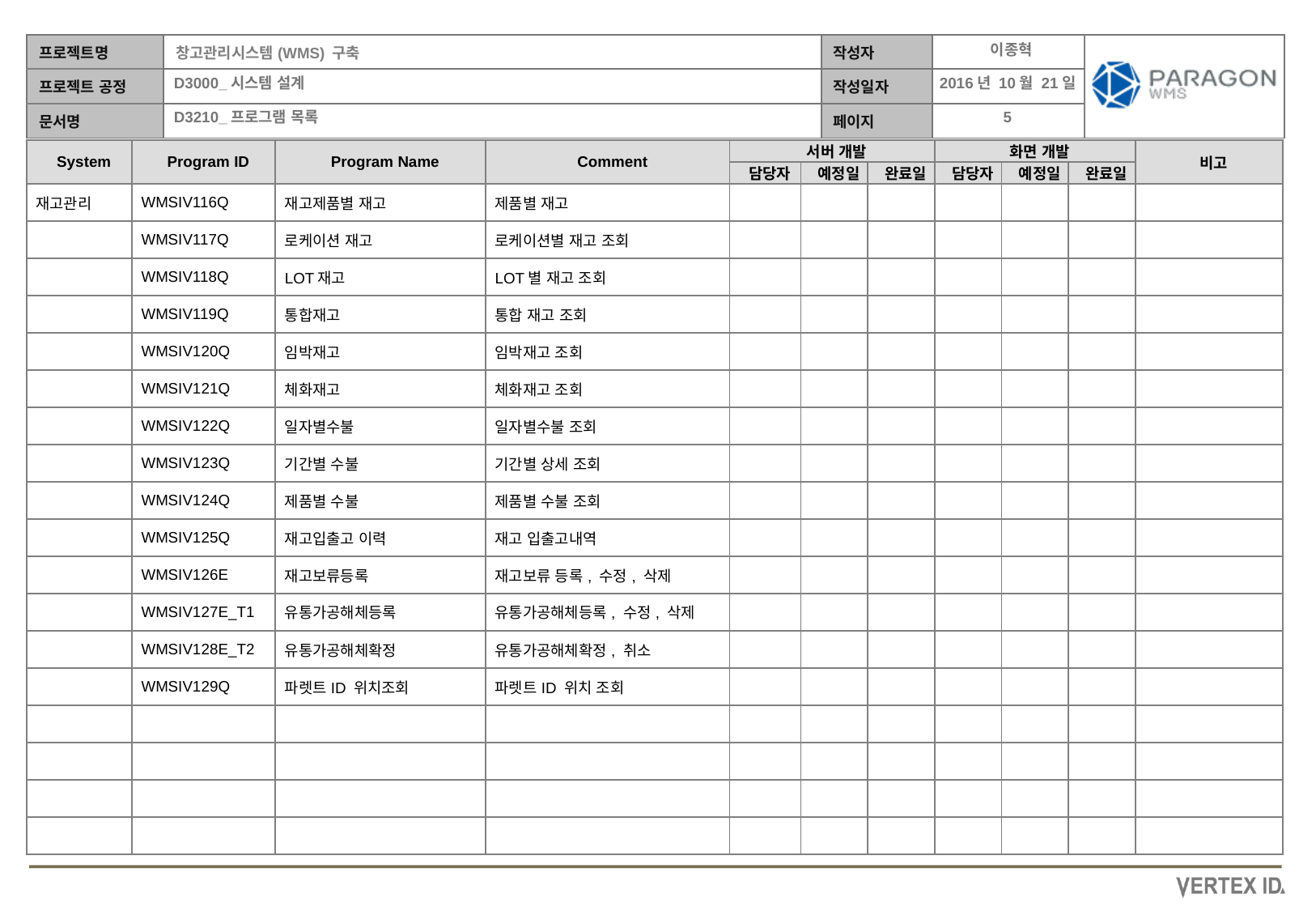

이종혁
2016년 10월 21일
| System | Program ID | Program Name | Comment | 서버 개발 |  |  | 화면 개발 |  |  | 비고 |
| --- | --- | --- | --- | --- | --- | --- | --- | --- | --- | --- |
|  |  |  |  | 담당자 | 예정일 | 완료일 | 담당자 | 예정일 | 완료일 |  |
| 재고관리 | WMSIV116Q | 재고제품별 재고 | 제품별 재고 |  |  |  |  |  |  |  |
|  | WMSIV117Q | 로케이션 재고 | 로케이션별 재고 조회 |  |  |  |  |  |  |  |
|  | WMSIV118Q | LOT재고 | LOT별 재고 조회 |  |  |  |  |  |  |  |
|  | WMSIV119Q | 통합재고 | 통합 재고 조회 |  |  |  |  |  |  |  |
|  | WMSIV120Q | 임박재고 | 임박재고 조회 |  |  |  |  |  |  |  |
|  | WMSIV121Q | 체화재고 | 체화재고 조회 |  |  |  |  |  |  |  |
|  | WMSIV122Q | 일자별수불 | 일자별수불 조회 |  |  |  |  |  |  |  |
|  | WMSIV123Q | 기간별 수불 | 기간별 상세 조회 |  |  |  |  |  |  |  |
|  | WMSIV124Q | 제품별 수불 | 제품별 수불 조회 |  |  |  |  |  |  |  |
|  | WMSIV125Q | 재고입출고 이력 | 재고 입출고내역 |  |  |  |  |  |  |  |
|  | WMSIV126E | 재고보류등록 | 재고보류 등록, 수정, 삭제 |  |  |  |  |  |  |  |
|  | WMSIV127E\_T1 | 유통가공해체등록 | 유통가공해체등록, 수정, 삭제 |  |  |  |  |  |  |  |
|  | WMSIV128E\_T2 | 유통가공해체확정 | 유통가공해체확정, 취소 |  |  |  |  |  |  |  |
|  | WMSIV129Q | 파렛트ID 위치조회 | 파렛트ID 위치 조회 |  |  |  |  |  |  |  |
|  |  |  |  |  |  |  |  |  |  |  |
|  |  |  |  |  |  |  |  |  |  |  |
|  |  |  |  |  |  |  |  |  |  |  |
|  |  |  |  |  |  |  |  |  |  |  |